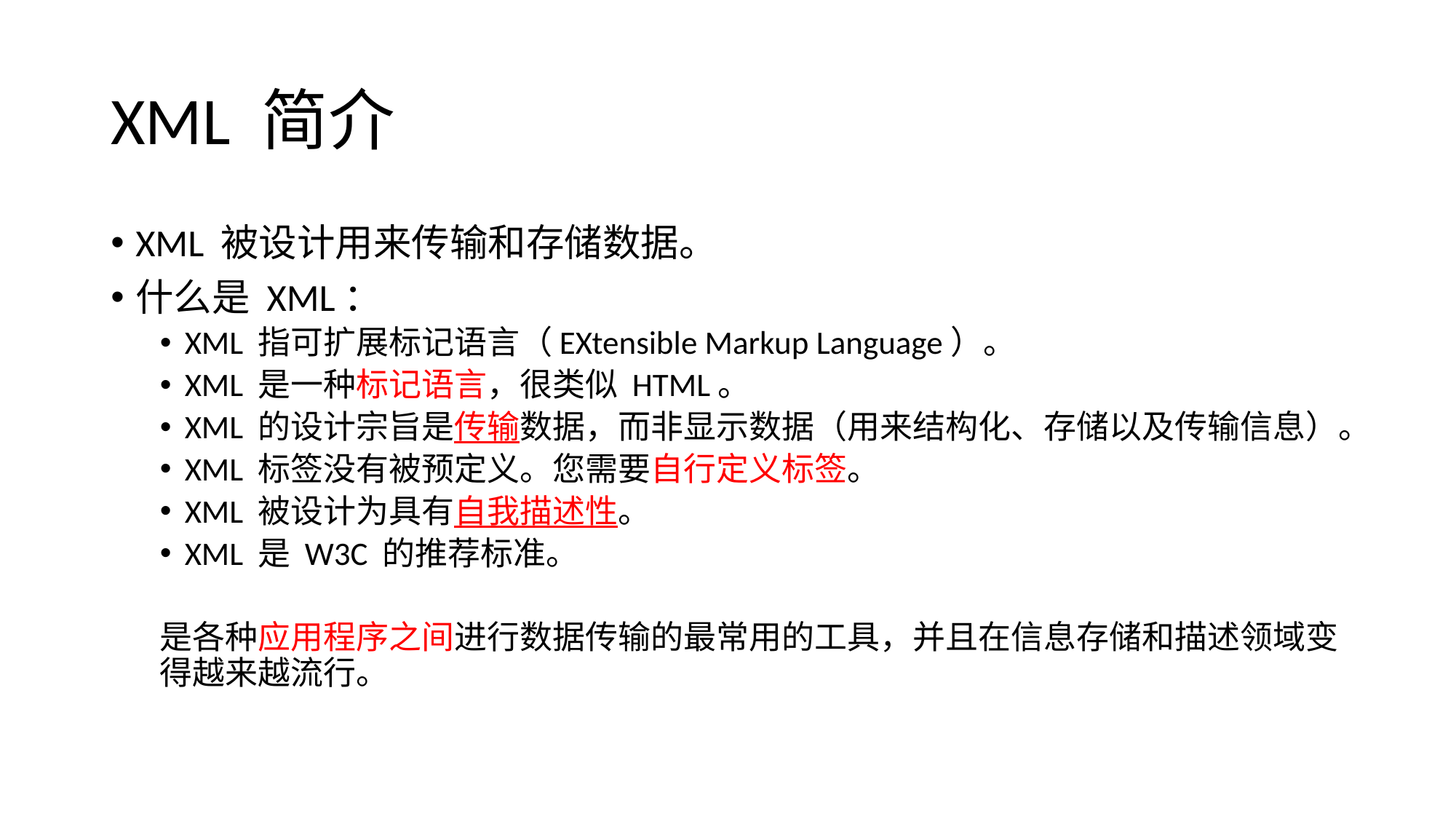

# XML 简介
XML 被设计用来传输和存储数据。
什么是 XML：
XML 指可扩展标记语言（EXtensible Markup Language）。
XML 是一种标记语言，很类似 HTML。
XML 的设计宗旨是传输数据，而非显示数据（用来结构化、存储以及传输信息）。
XML 标签没有被预定义。您需要自行定义标签。
XML 被设计为具有自我描述性。
XML 是 W3C 的推荐标准。

是各种应用程序之间进行数据传输的最常用的工具，并且在信息存储和描述领域变得越来越流行。